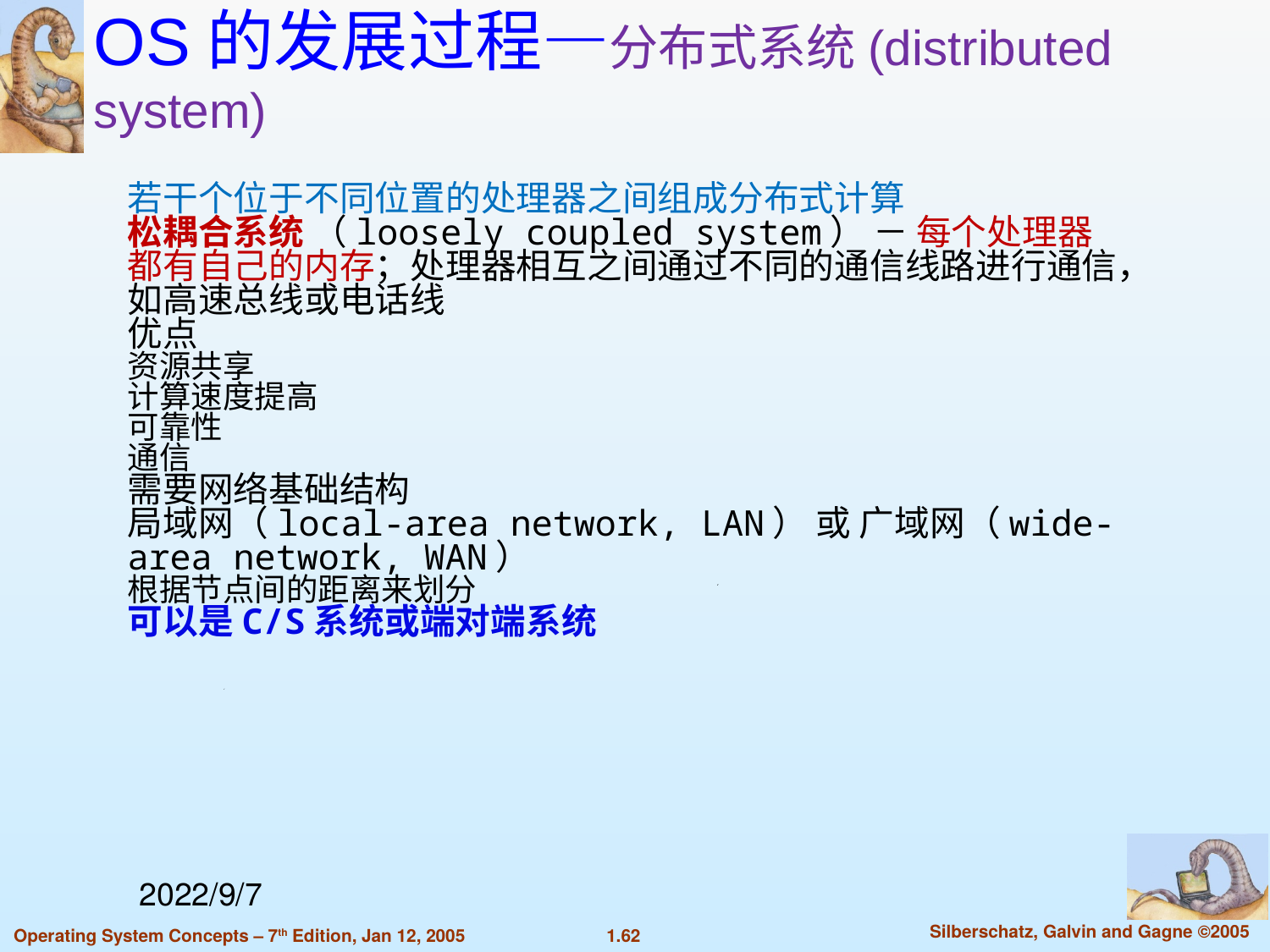

OS的发展过程—分布式系统(distributed system)
若干个位于不同位置的处理器之间组成分布式计算
松耦合系统 （loosely coupled system） － 每个处理器都有自己的内存；处理器相互之间通过不同的通信线路进行通信，如高速总线或电话线
优点
资源共享
计算速度提高
可靠性
通信
需要网络基础结构
局域网（local-area network, LAN） 或 广域网（wide-area network, WAN）
根据节点间的距离来划分
可以是C/S系统或端对端系统
2022/9/7